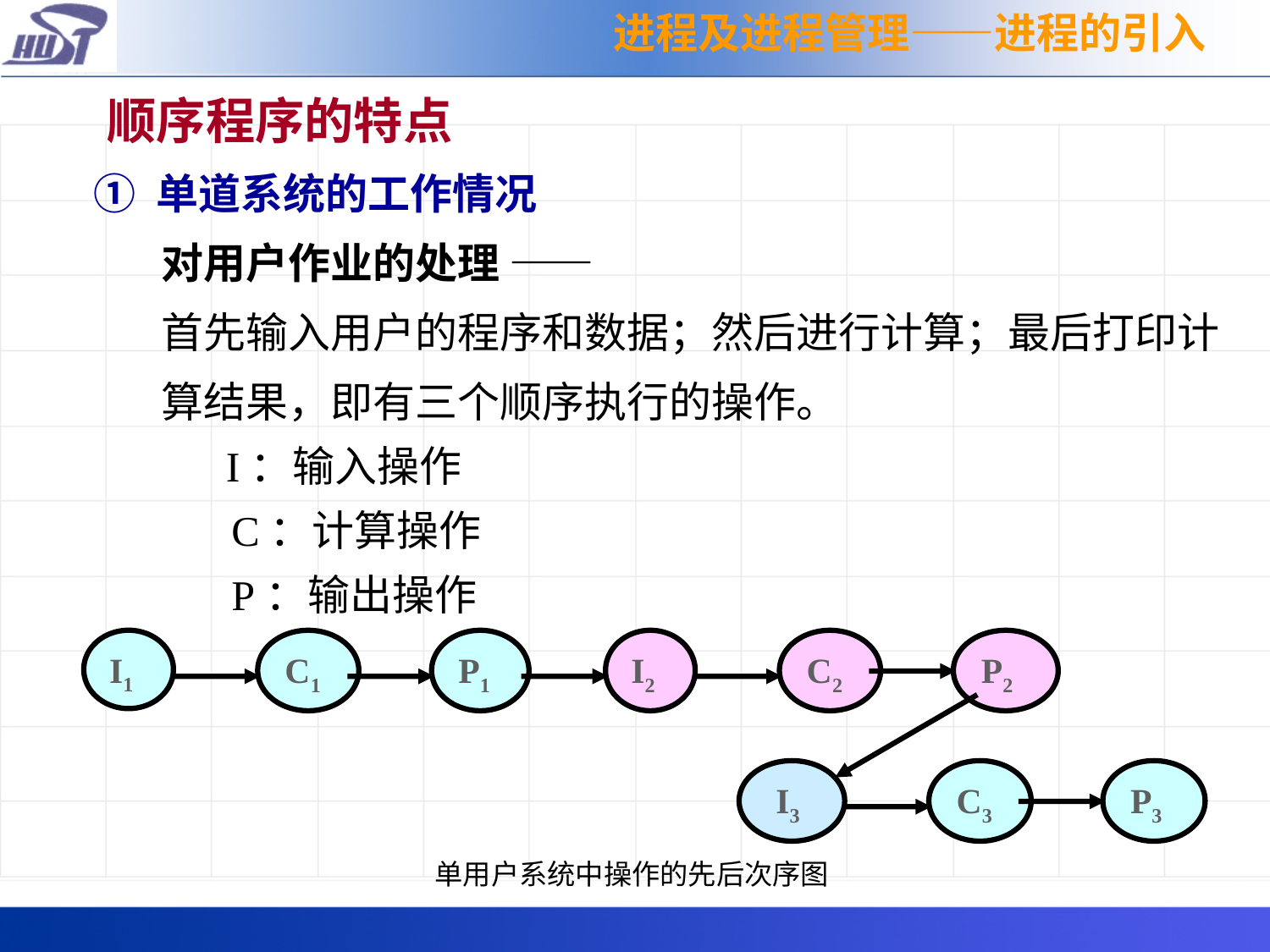

进程及进程管理——进程的引入
       顺序程序的特点
① 单道系统的工作情况
      对用户作业的处理 ——
      首先输入用户的程序和数据；然后进行计算；最后打印计
      算结果，即有三个顺序执行的操作。
                      I：输入操作
                   C：计算操作
                   P：输出操作
I1
C1
P1
I2
C2
P2

 I3
C3
P3

单用户系统中操作的先后次序图